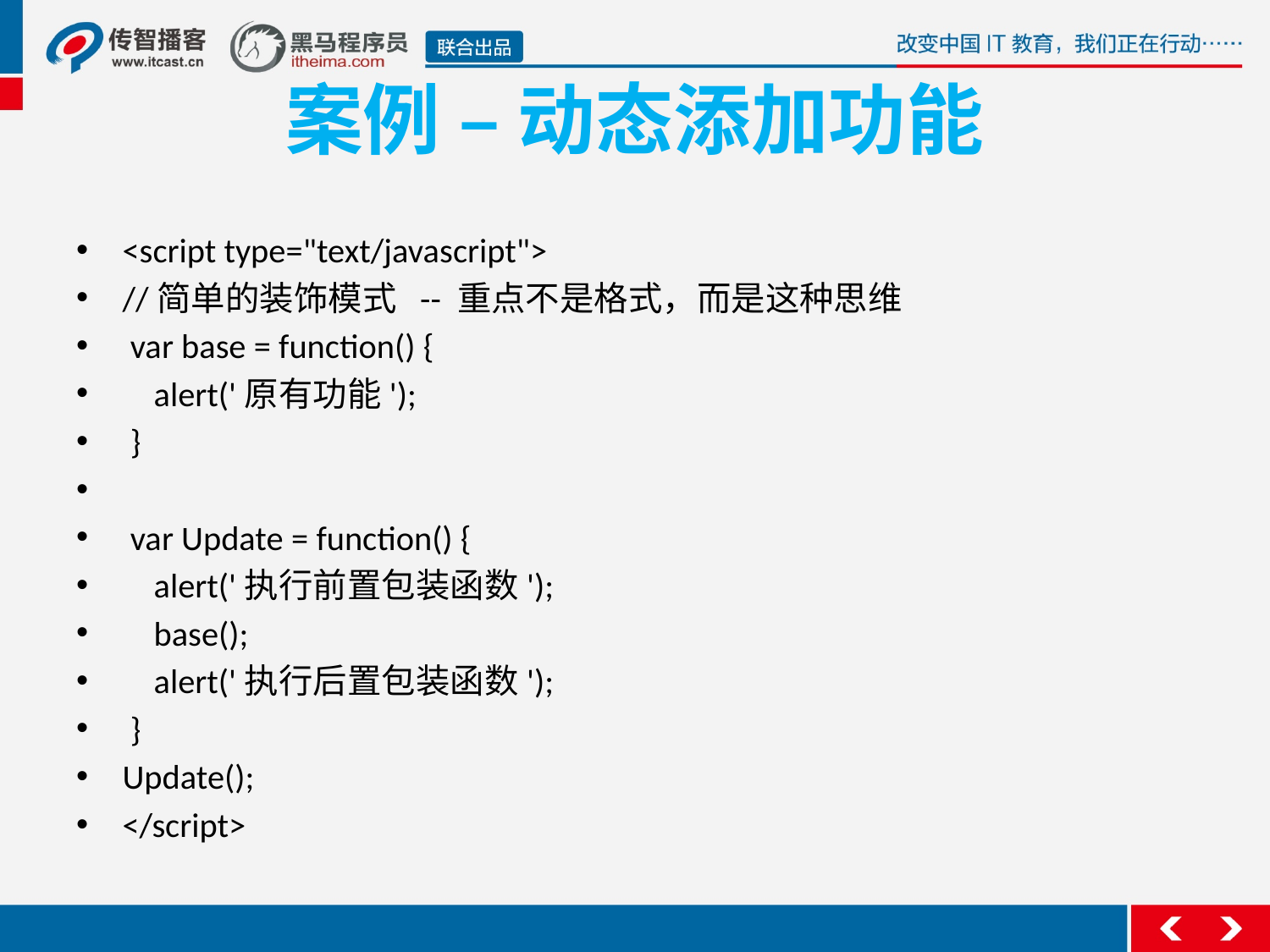

# 案例 – 动态添加功能
<script type="text/javascript">
//简单的装饰模式  -- 重点不是格式，而是这种思维
 var base = function() {
    alert('原有功能');
 }

 var Update = function() {
    alert('执行前置包装函数');
    base();
    alert('执行后置包装函数');
 }
Update();
</script>